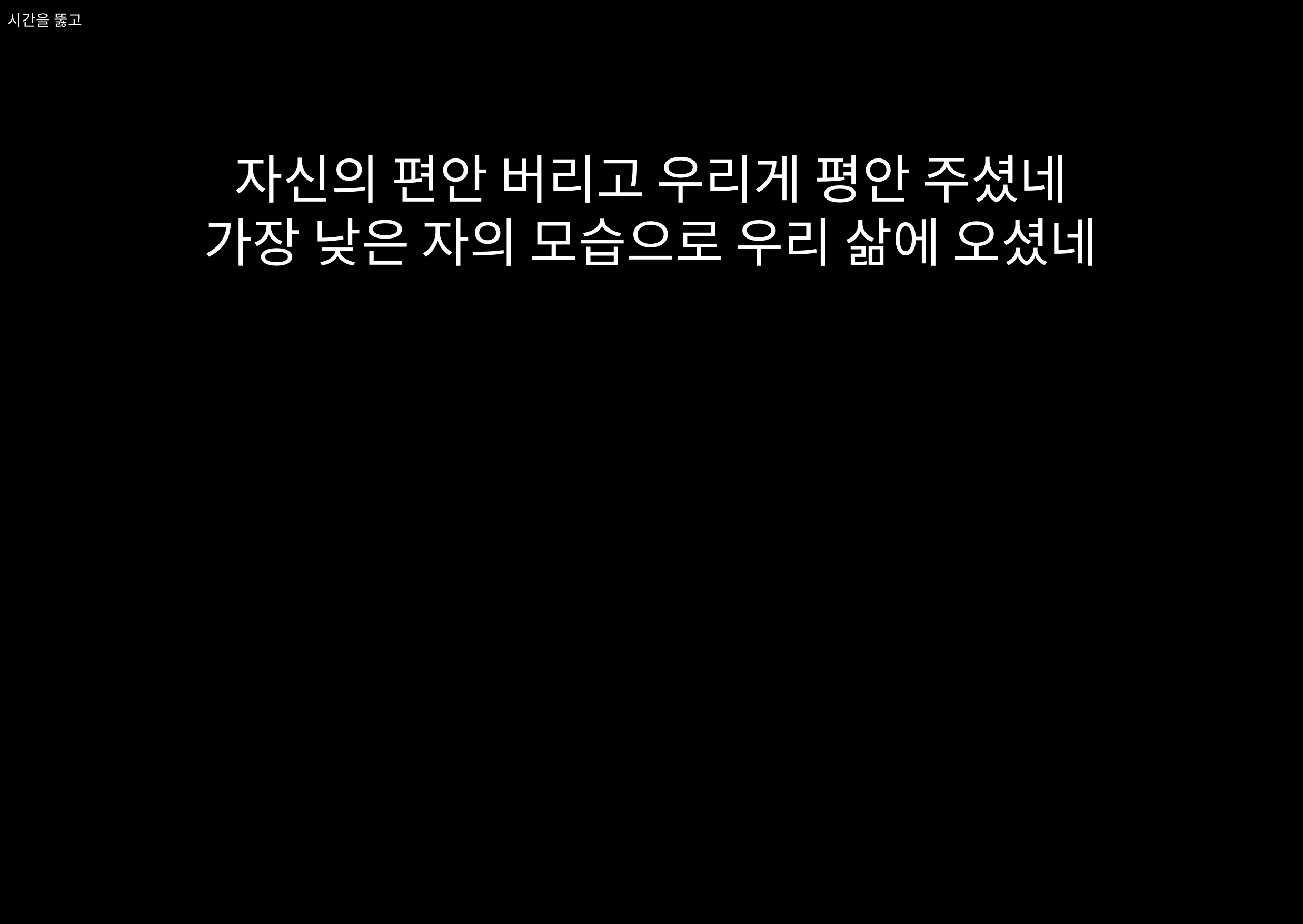

시간을 뚫고
자신의 편안 버리고 우리게 평안 주셨네
가장 낮은 자의 모습으로 우리 삶에 오셨네